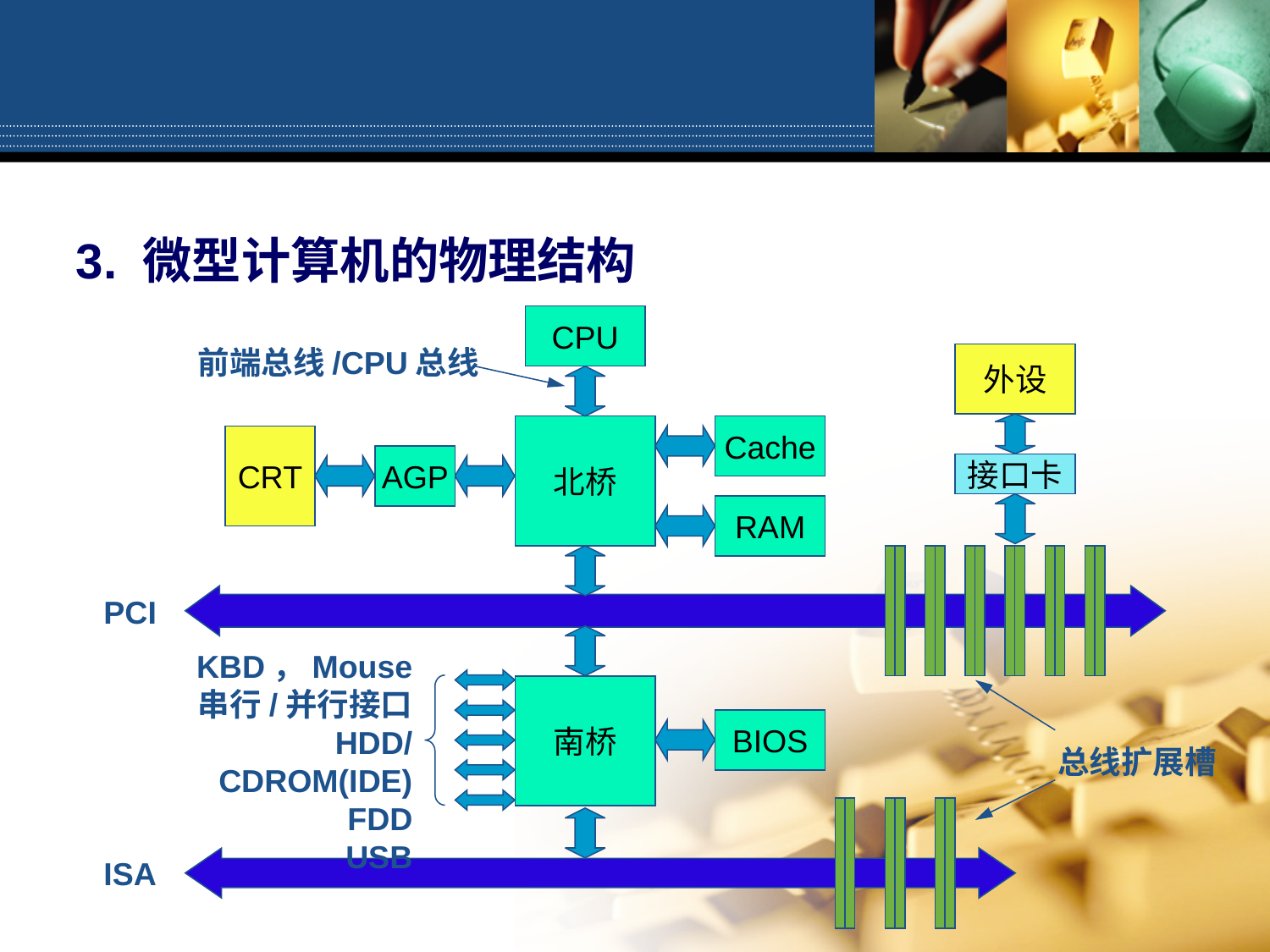

3. 微型计算机的物理结构

CPU
前端总线/CPU总线
外设

北桥

Cache
CRT

AGP

接口卡

RAM

PCI

KBD，Mouse
串行/并行接口
HDD/CDROM(IDE)
FDD
USB

南桥

BIOS

总线扩展槽

ISA